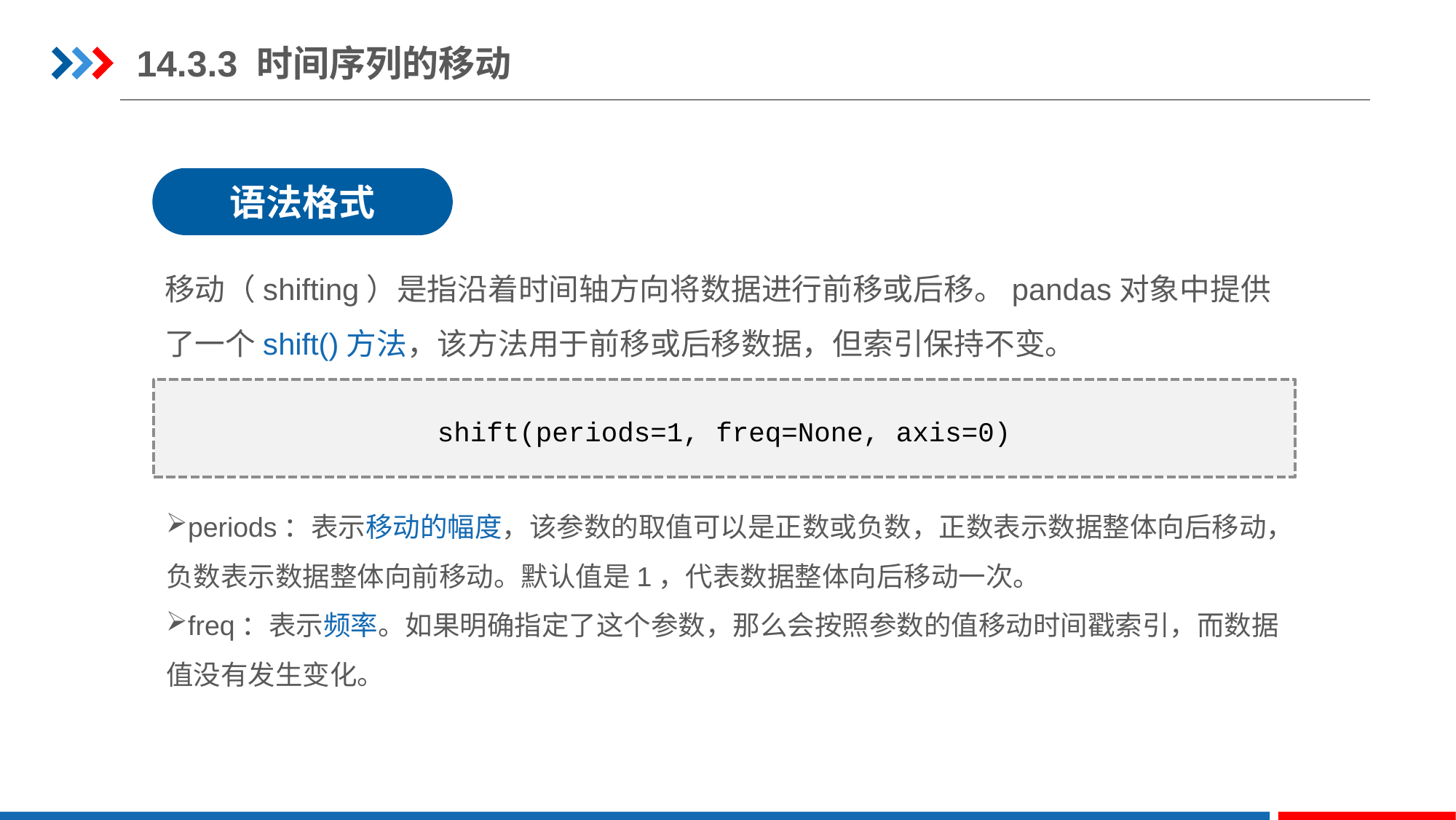

14.3.3 时间序列的移动
语法格式
移动（shifting）是指沿着时间轴方向将数据进行前移或后移。pandas对象中提供了一个shift()方法，该方法用于前移或后移数据，但索引保持不变。

shift(periods=1, freq=None, axis=0)
periods：表示移动的幅度，该参数的取值可以是正数或负数，正数表示数据整体向后移动，负数表示数据整体向前移动。默认值是1，代表数据整体向后移动一次。
freq：表示频率。如果明确指定了这个参数，那么会按照参数的值移动时间戳索引，而数据值没有发生变化。